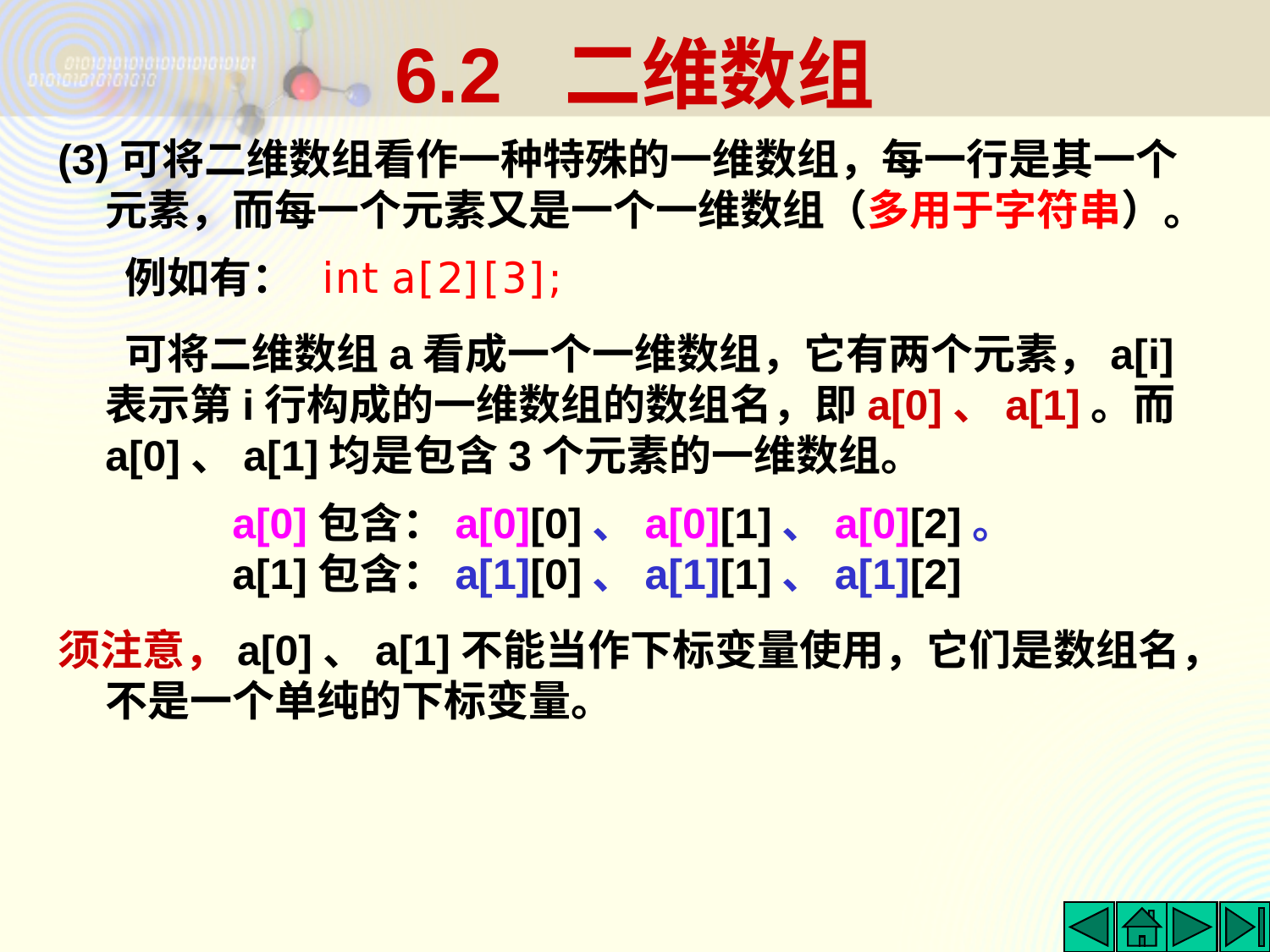

# 6.2  二维数组
(3)可将二维数组看作一种特殊的一维数组，每一行是其一个元素，而每一个元素又是一个一维数组（多用于字符串）。
      例如有：  int a[2][3];
      可将二维数组a看成一个一维数组，它有两个元素，a[i]表示第i行构成的一维数组的数组名，即a[0]、a[1]。而a[0]、a[1]均是包含3个元素的一维数组。
		a[0]包含：a[0][0]、a[0][1]、a[0][2]。
		a[1]包含：a[1][0]、a[1][1]、a[1][2]
须注意，a[0]、a[1]不能当作下标变量使用，它们是数组名，不是一个单纯的下标变量。